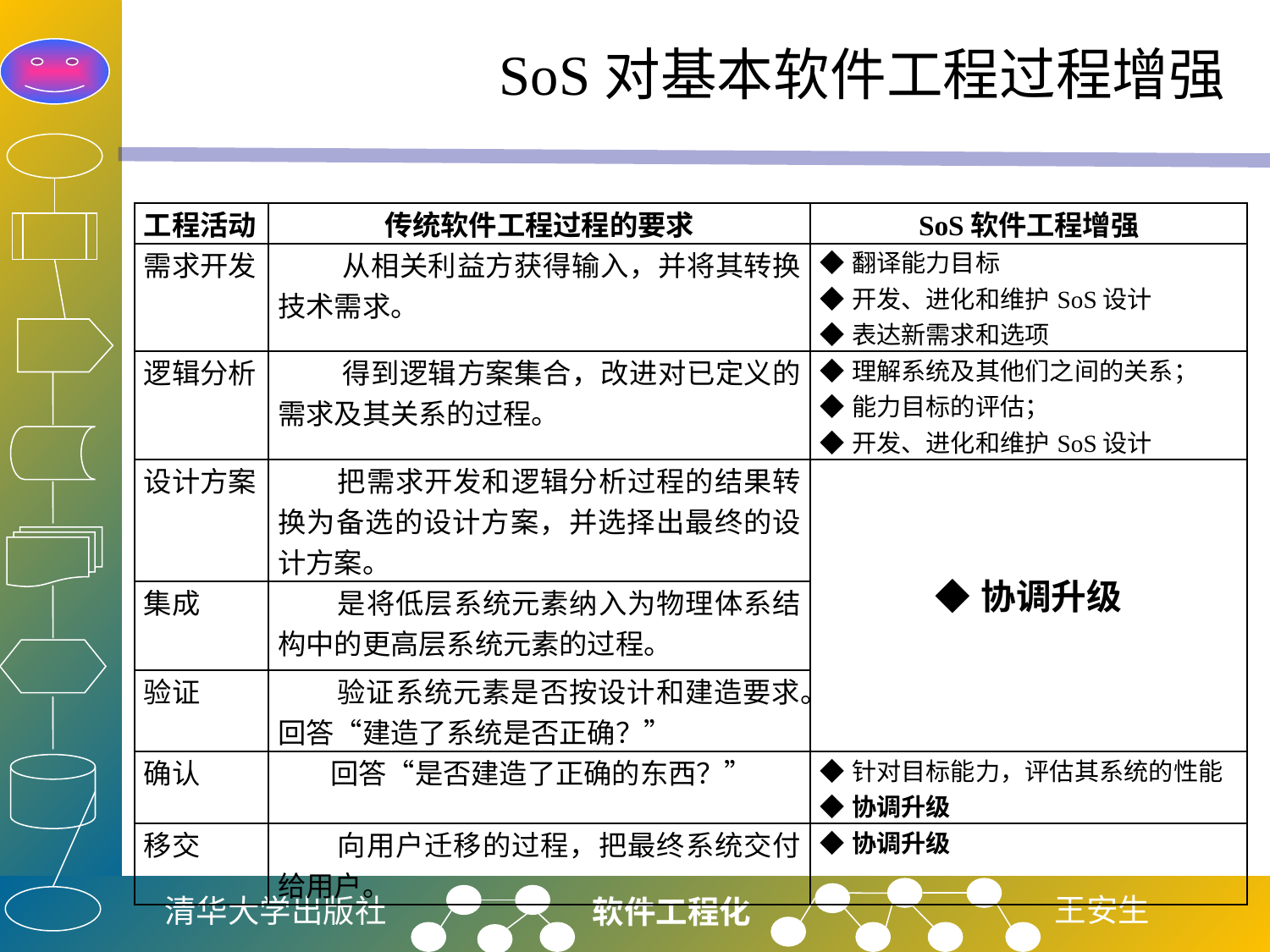

# SoS对基本软件工程过程增强
| 工程活动 | 传统软件工程过程的要求 | SoS软件工程增强 |
| --- | --- | --- |
| 需求开发 | 从相关利益方获得输入，并将其转换技术需求。 | ◆翻译能力目标 ◆开发、进化和维护SoS设计 ◆表达新需求和选项 |
| 逻辑分析 | 得到逻辑方案集合，改进对已定义的需求及其关系的过程。 | ◆理解系统及其他们之间的关系； ◆能力目标的评估； ◆开发、进化和维护SoS设计 |
| 设计方案 | 把需求开发和逻辑分析过程的结果转换为备选的设计方案，并选择出最终的设计方案。 | ◆协调升级 |
| 集成 | 是将低层系统元素纳入为物理体系结构中的更高层系统元素的过程。 |  |
| 验证 | 验证系统元素是否按设计和建造要求。回答“建造了系统是否正确？” |  |
| 确认 | 回答“是否建造了正确的东西？” | ◆针对目标能力，评估其系统的性能 ◆协调升级 |
| 移交 | 向用户迁移的过程，把最终系统交付给用户。 | ◆协调升级 |